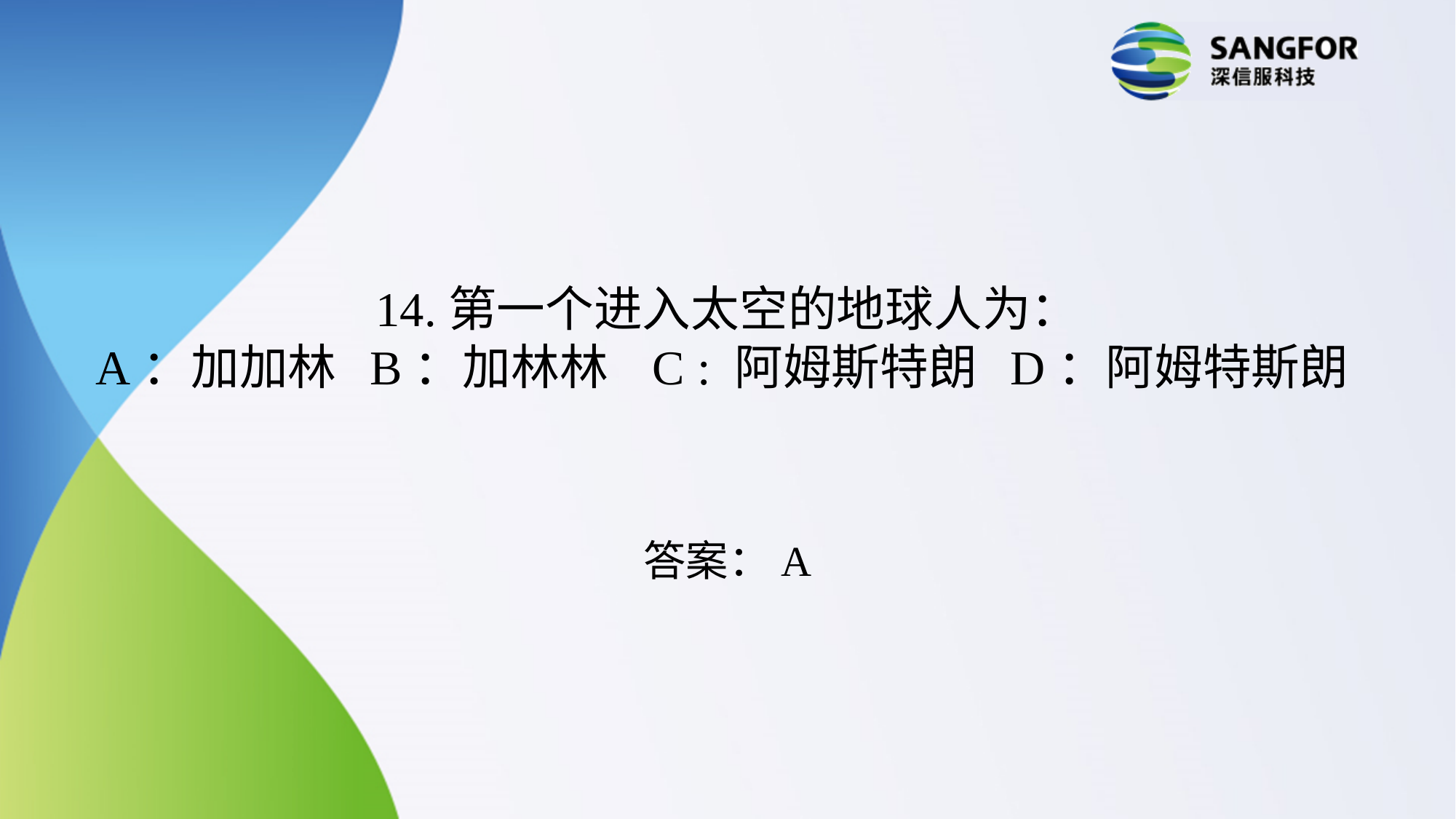

14.第一个进入太空的地球人为：
A：加加林  B：加林林   C : 阿姆斯特朗  D：阿姆特斯朗
答案：A